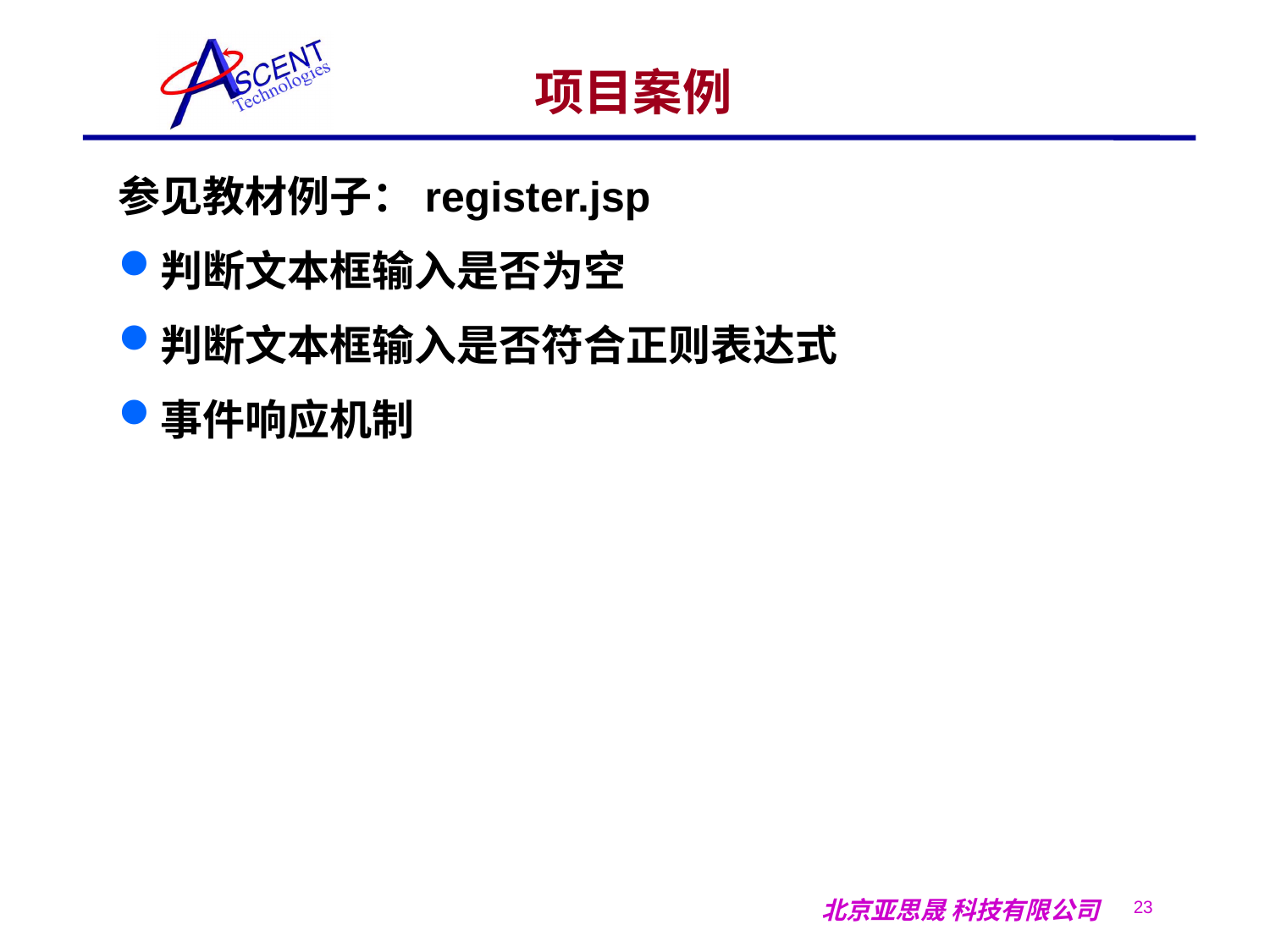

# 项目案例
参见教材例子：register.jsp
判断文本框输入是否为空
判断文本框输入是否符合正则表达式
事件响应机制